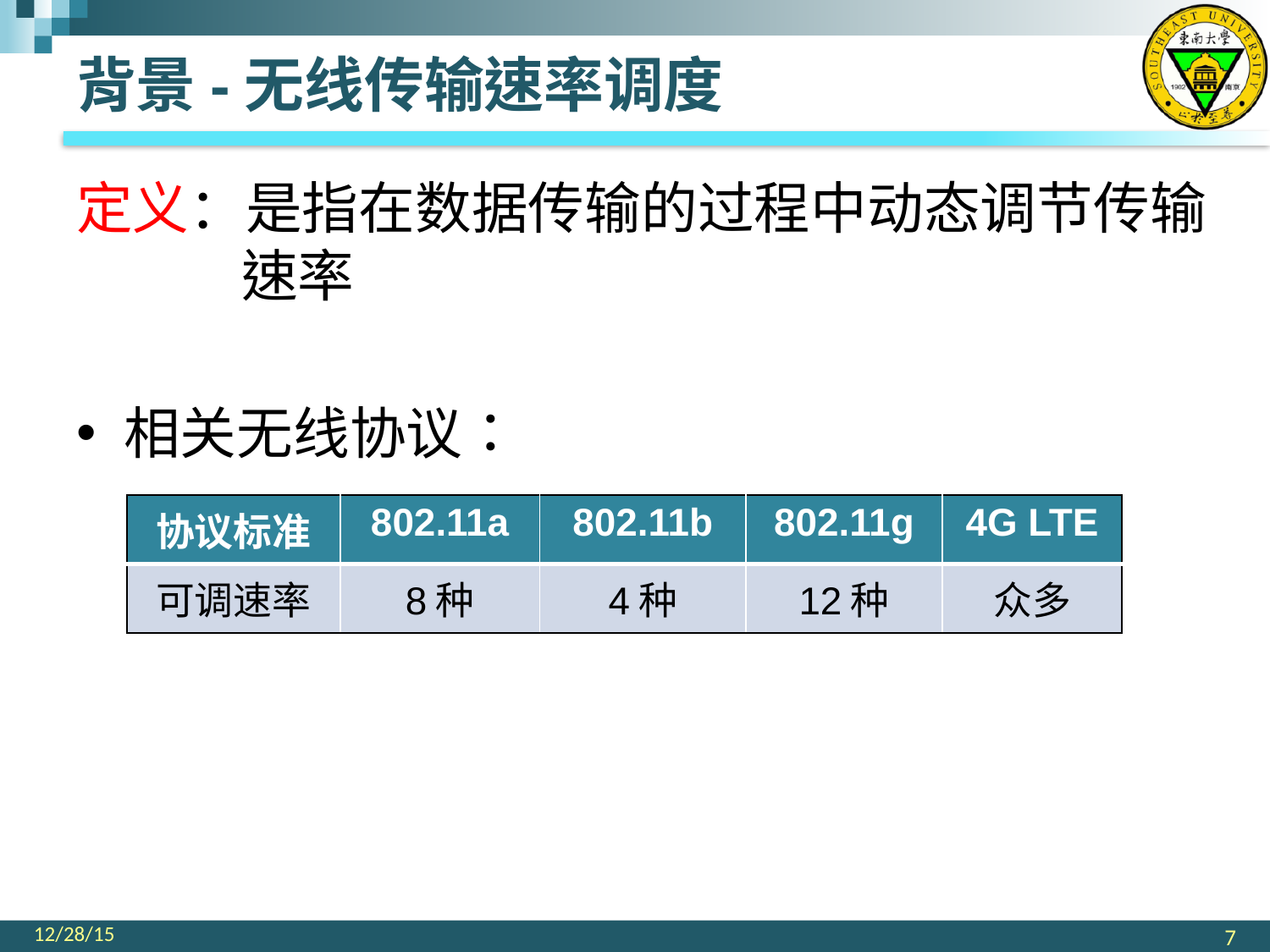

# 背景-无线传输速率调度
定义：是指在数据传输的过程中动态调节传输速率

相关无线协议：

| 协议标准 | 802.11a | 802.11b | 802.11g | 4G LTE |
| --- | --- | --- | --- | --- |
| 可调速率 | 8种 | 4种 | 12种 | 众多 |
12/28/15
7